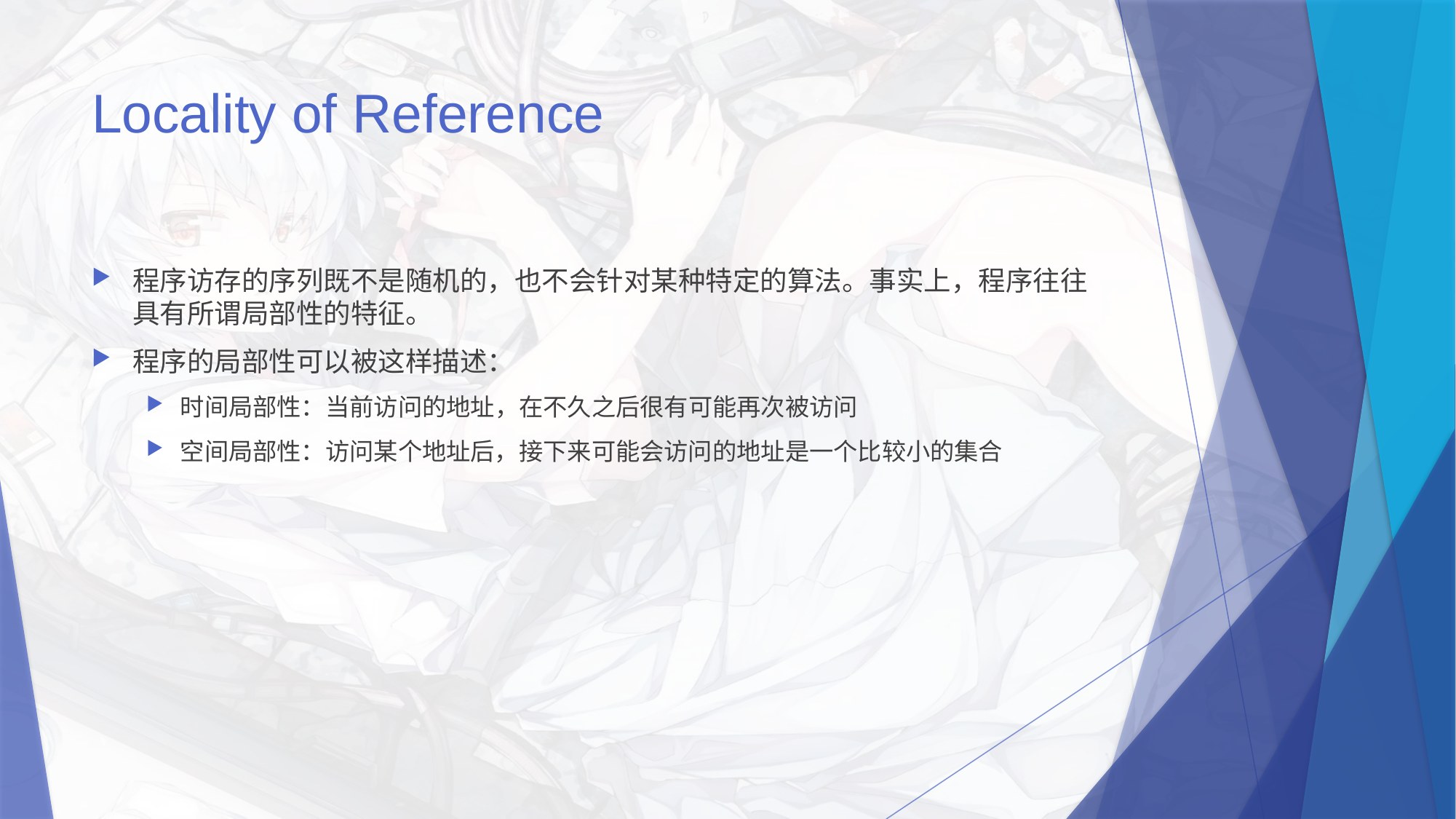

# Locality of Reference
程序访存的序列既不是随机的，也不会针对某种特定的算法。事实上，程序往往具有所谓局部性的特征。
程序的局部性可以被这样描述：
时间局部性：当前访问的地址，在不久之后很有可能再次被访问
空间局部性：访问某个地址后，接下来可能会访问的地址是一个比较小的集合